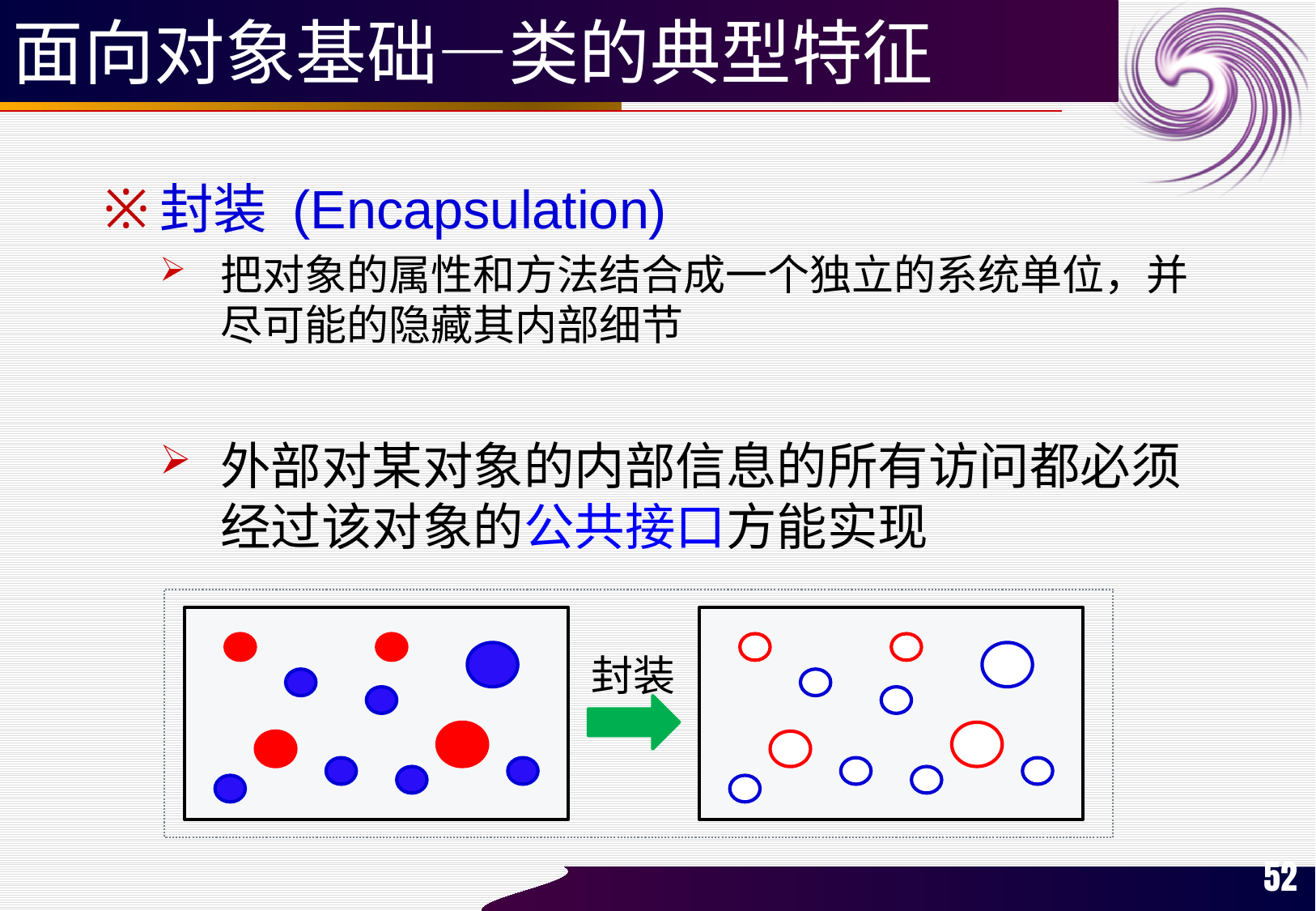

# 面向对象基础—类的典型特征
封装 (Encapsulation)
把对象的属性和方法结合成一个独立的系统单位，并尽可能的隐藏其内部细节

外部对某对象的内部信息的所有访问都必须经过该对象的公共接口方能实现

封装

52